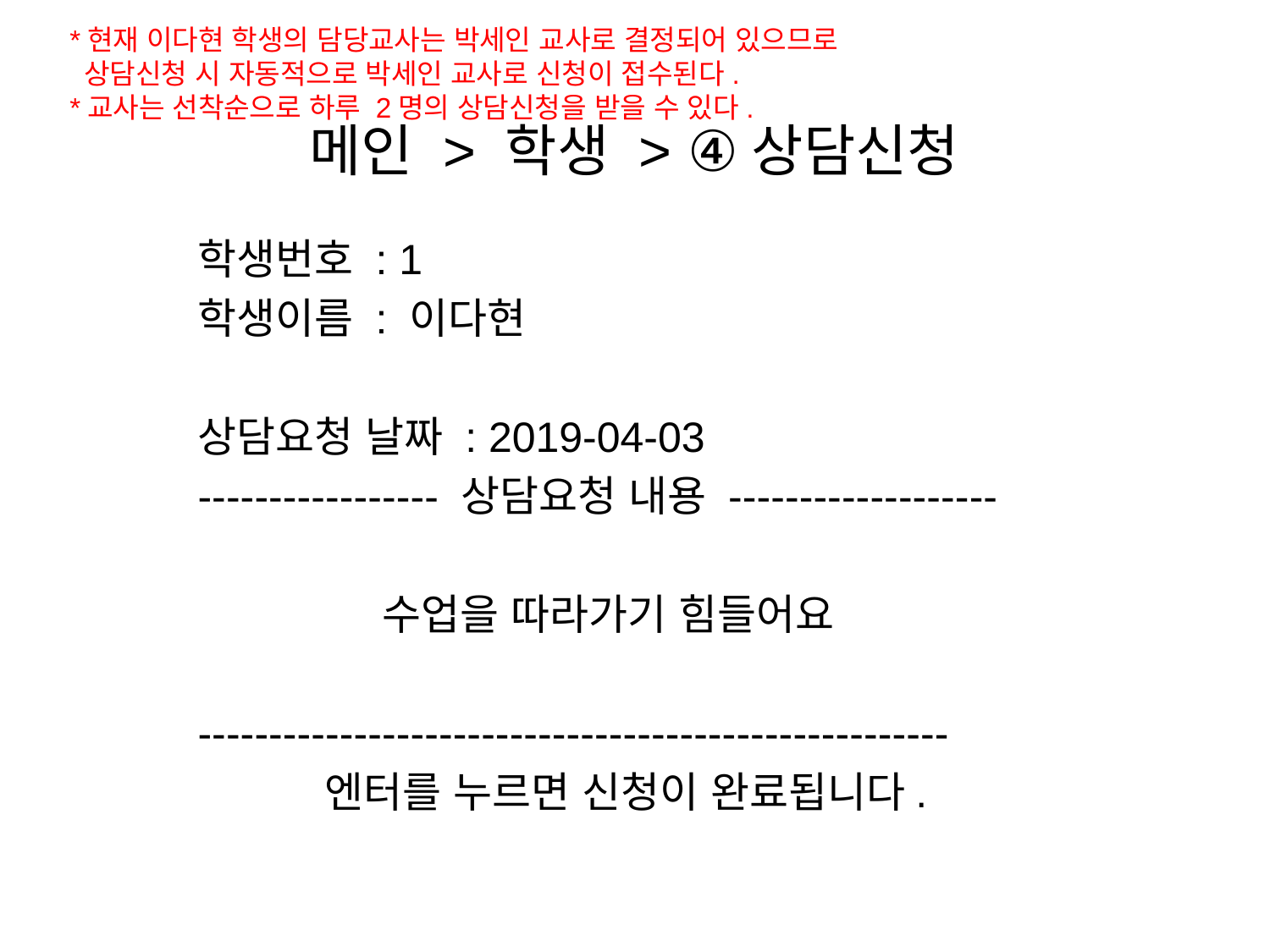

*현재 이다현 학생의 담당교사는 박세인 교사로 결정되어 있으므로
 상담신청 시 자동적으로 박세인 교사로 신청이 접수된다.
*교사는 선착순으로 하루 2명의 상담신청을 받을 수 있다.
# 메인 > 학생 > ④상담신청
학생번호 : 1
학생이름 : 이다현

상담요청 날짜 : 2019-04-03
----------------- 상담요청 내용 -------------------

	    수업을 따라가기 힘들어요

-----------------------------------------------------
	엔터를 누르면 신청이 완료됩니다.